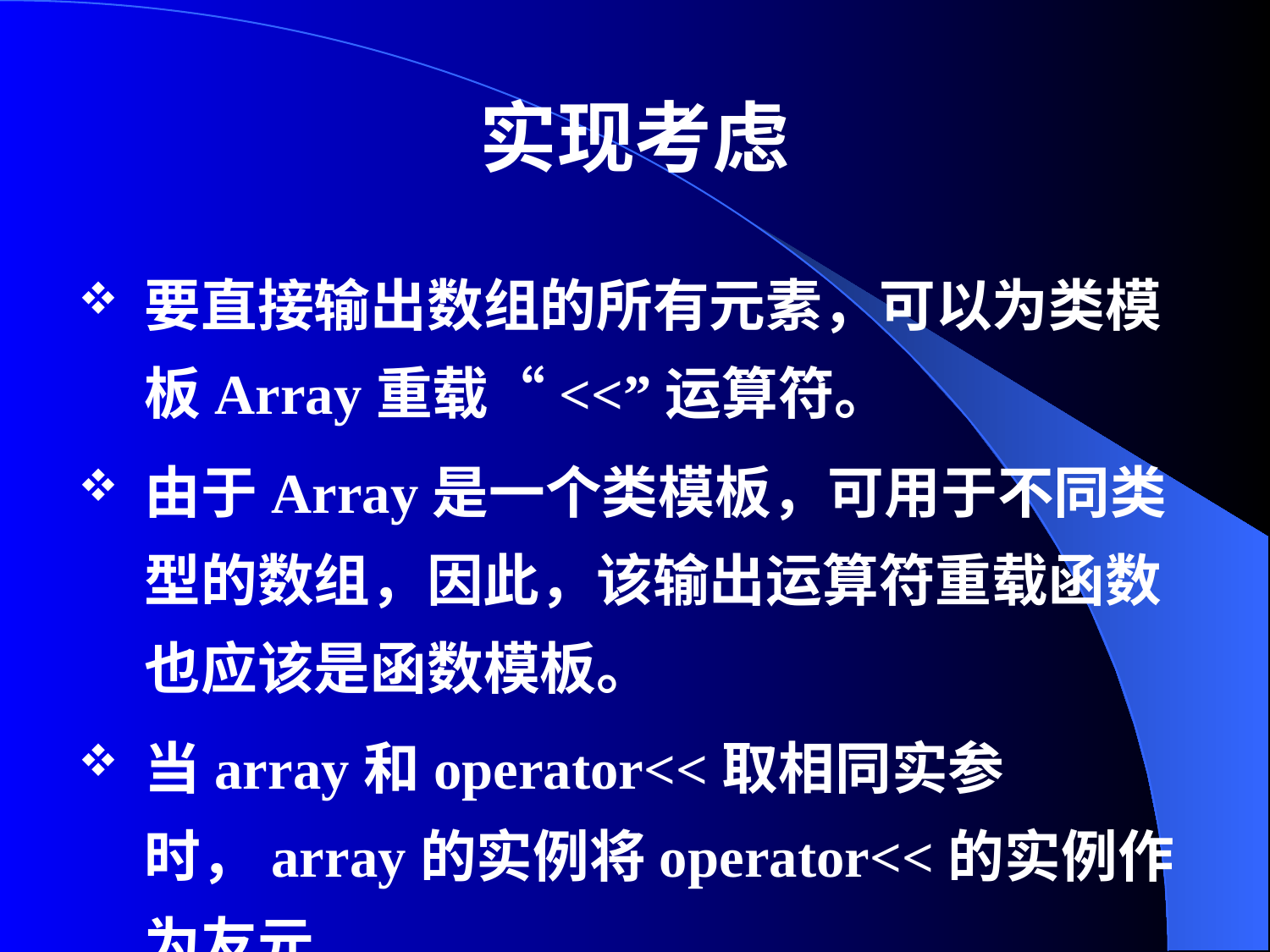

# 实现考虑
要直接输出数组的所有元素，可以为类模板Array重载“<<”运算符。
由于Array是一个类模板，可用于不同类型的数组，因此，该输出运算符重载函数也应该是函数模板。
当array和operator<<取相同实参时，array的实例将operator<<的实例作为友元